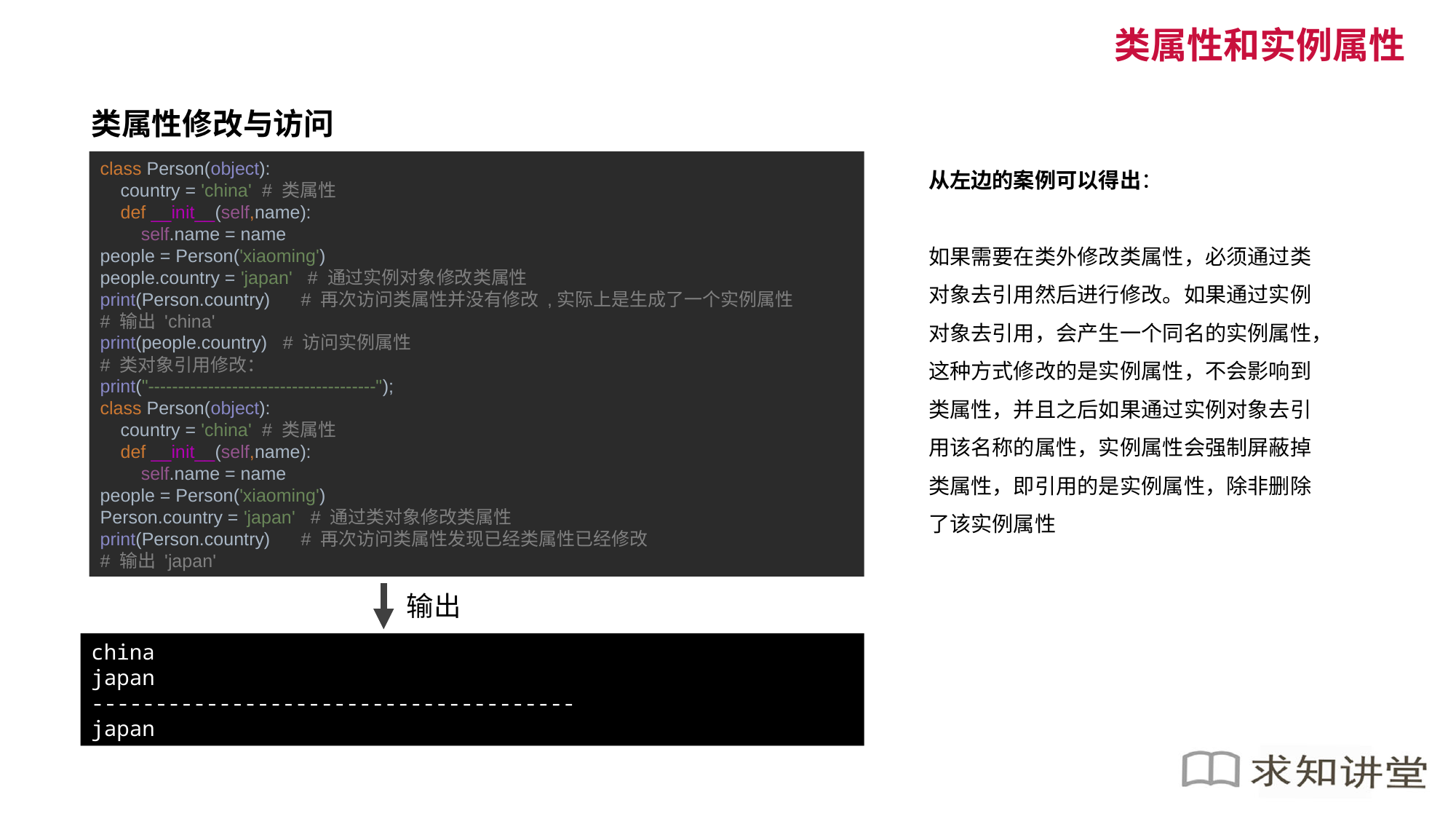

类属性和实例属性

类属性修改与访问
class Person(object):
    country = 'china'  # 类属性
    def __init__(self,name):
        self.name = name
people = Person('xiaoming')
people.country = 'japan'   # 通过实例对象修改类属性
print(Person.country)      # 再次访问类属性并没有修改 ,实际上是生成了一个实例属性
# 输出 'china'
print(people.country)   # 访问实例属性
# 类对象引用修改：
print("--------------------------------------");
class Person(object):
    country = 'china'  # 类属性
    def __init__(self,name):
        self.name = name
people = Person('xiaoming')
Person.country = 'japan'   # 通过类对象修改类属性
print(Person.country)      # 再次访问类属性发现已经类属性已经修改
# 输出 'japan'
从左边的案例可以得出：

如果需要在类外修改类属性，必须通过类对象去引用然后进行修改。如果通过实例对象去引用，会产生一个同名的实例属性，这种方式修改的是实例属性，不会影响到类属性，并且之后如果通过实例对象去引用该名称的属性，实例属性会强制屏蔽掉类属性，即引用的是实例属性，除非删除了该实例属性
输出
china
japan
--------------------------------------
japan